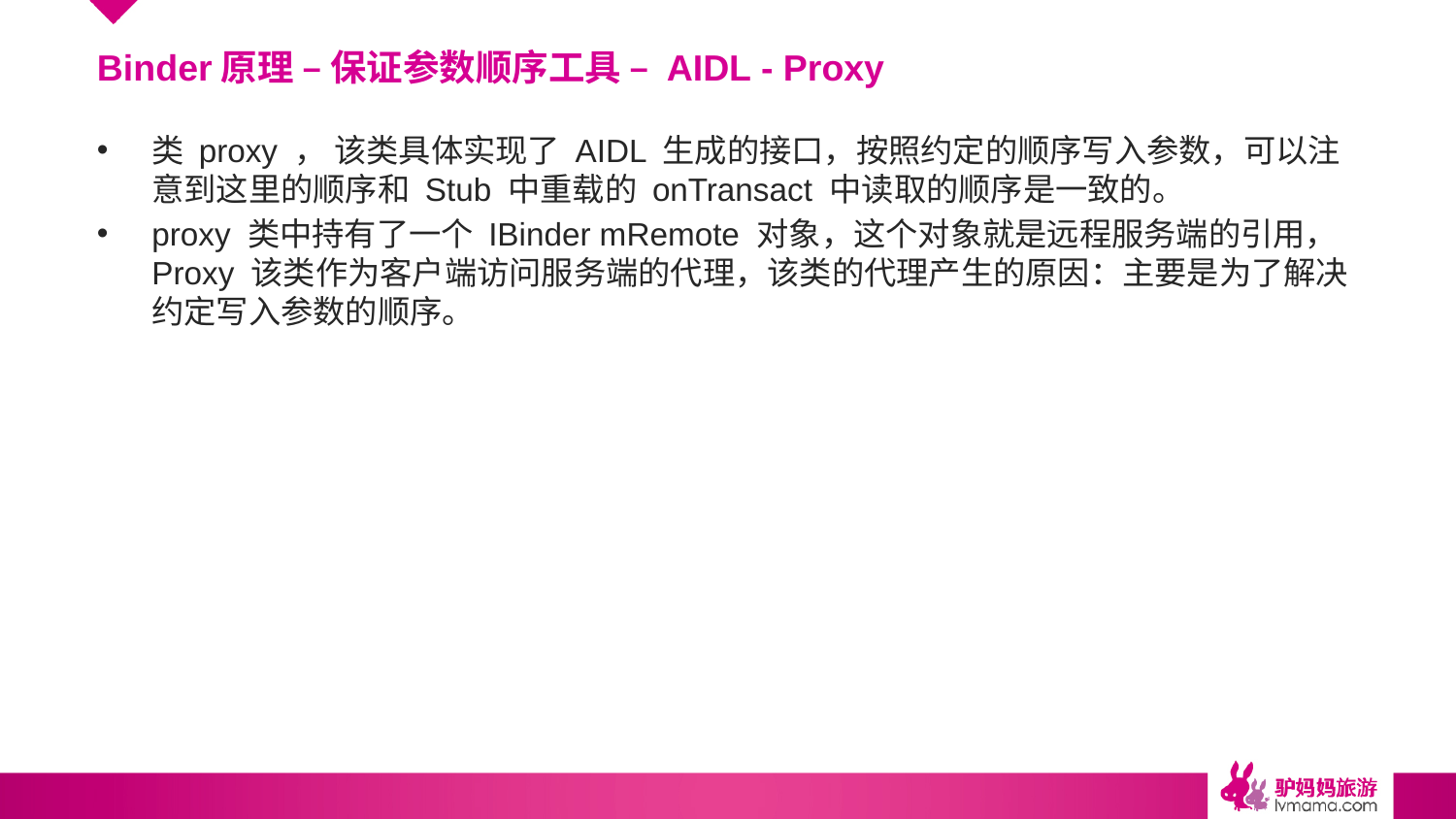

# Binder原理 – 保证参数顺序工具 – AIDL - Proxy
类 proxy ， 该类具体实现了 AIDL 生成的接口，按照约定的顺序写入参数，可以注意到这里的顺序和 Stub 中重载的 onTransact 中读取的顺序是一致的。
proxy 类中持有了一个 IBinder mRemote 对象，这个对象就是远程服务端的引用，Proxy 该类作为客户端访问服务端的代理，该类的代理产生的原因：主要是为了解决约定写入参数的顺序。